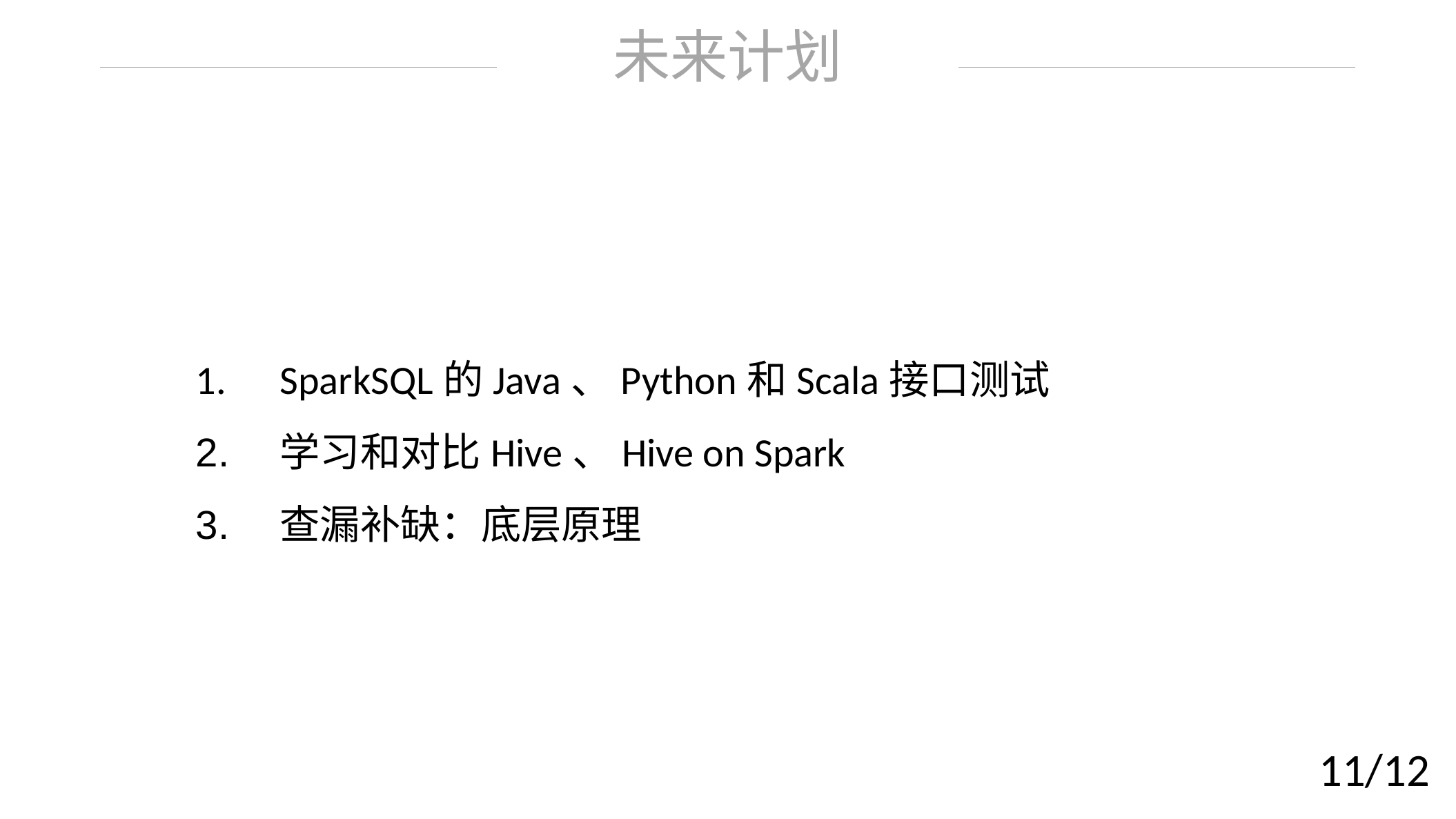

未来计划
SparkSQL的Java、Python和Scala接口测试
学习和对比Hive、Hive on Spark
查漏补缺：底层原理
11/12